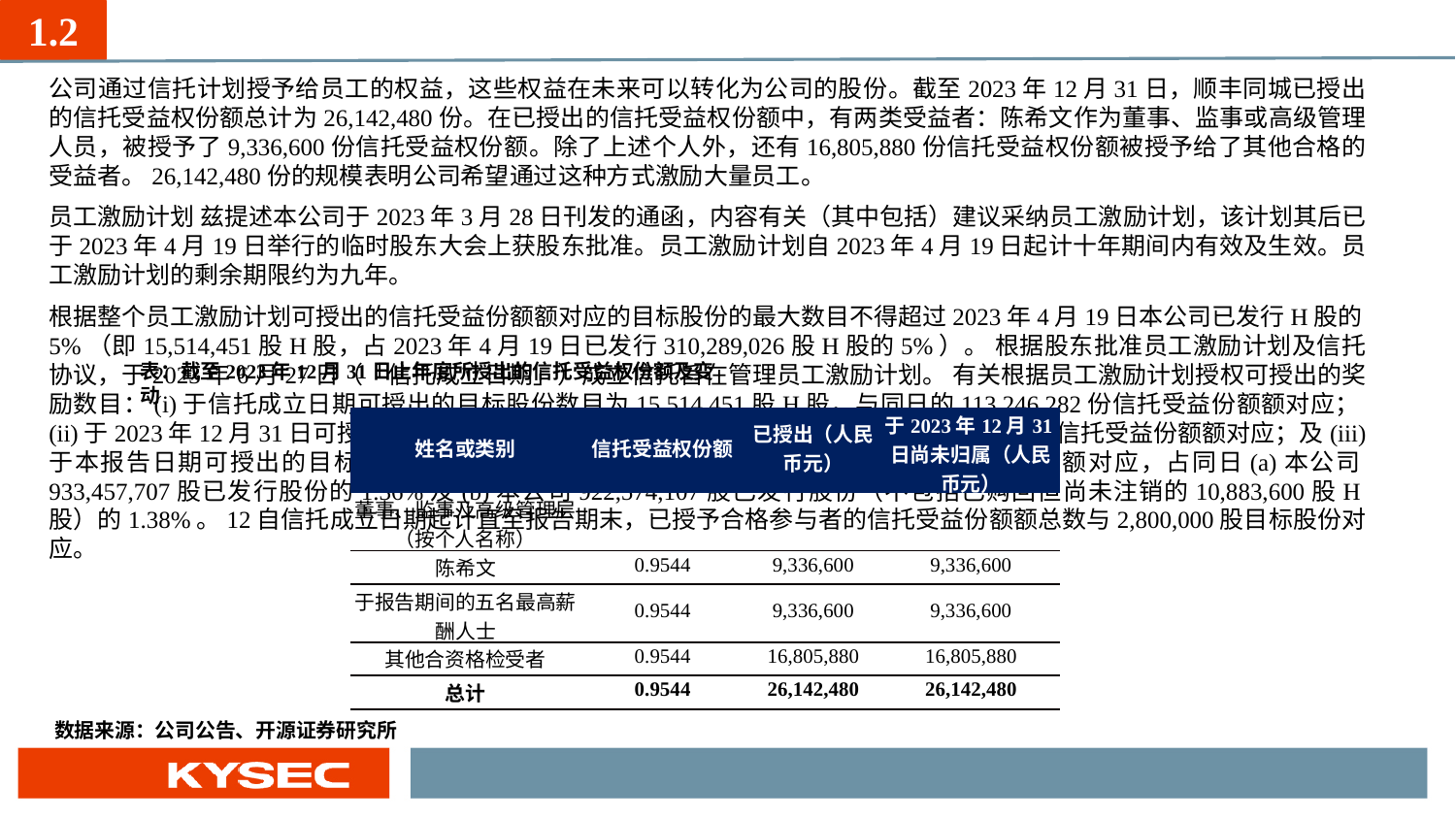

1.2
公司通过信托计划授予给员工的权益，这些权益在未来可以转化为公司的股份。截至2023年12月31日，顺丰同城已授出的信托受益权份额总计为26,142,480份。在已授出的信托受益权份额中，有两类受益者：陈希文作为董事、监事或高级管理人员，被授予了9,336,600份信托受益权份额。除了上述个人外，还有16,805,880份信托受益权份额被授予给了其他合格的受益者。26,142,480份的规模表明公司希望通过这种方式激励大量员工。
员工激励计划 兹提述本公司于2023年3月28日刊发的通函，内容有关（其中包括）建议采纳员工激励计划，该计划其后已于2023年4月19日举行的临时股东大会上获股东批准。员工激励计划自2023年4月19日起计十年期间内有效及生效。员工激励计划的剩余期限约为九年。
根据整个员工激励计划可授出的信托受益份额额对应的目标股份的最大数目不得超过2023年4月19日本公司已发行H股的5%（即15,514,451股H股，占2023年4月19日已发行310,289,026股H股的5%）。 根据股东批准员工激励计划及信托协议，于2023年6月27日（「信托成立日期」）成立信托旨在管理员工激励计划。 有关根据员工激励计划授权可授出的奖励数目：(i)于信托成立日期可授出的目标股份数目为15,514,451股H股，与同日的113,246,282份信托受益份额额对应；(ii)于2023年12月31日可授出的目标股份数目为12,714,451股H股，与同日的107,717,996份信托受益份额额对应；及(iii)于本报告日期可授出的目标股份数目为12,714,451股H股，与109,773,335份信托受益份额额对应，占同日(a)本公司933,457,707股已发行股份的1.36%及(b)本公司922,574,107股已发行股份（不包括已购回但尚未注销的10,883,600股H股）的1.38%。12自信托成立日期起计直至报告期末，已授予合格参与者的信托受益份额额总数与2,800,000股目标股份对应。

表：截至2023年12月31日止年度所授出的信托受益权份额及变动
| 姓名或类别 | 信托受益权份额 | 已授出（人民币元） | 于2023年12月31日尚未归属（人民币元） |
| --- | --- | --- | --- |
| 董事、监事及高级管理层（按个人名称） |  |  |  |
| 陈希文 | 0.9544 | 9,336,600 | 9,336,600 |
| 于报告期间的五名最高薪酬人士 | 0.9544 | 9,336,600 | 9,336,600 |
| 其他合资格检受者 | 0.9544 | 16,805,880 | 16,805,880 |
| 总计 | 0.9544 | 26,142,480 | 26,142,480 |
数据来源：公司公告、开源证券研究所